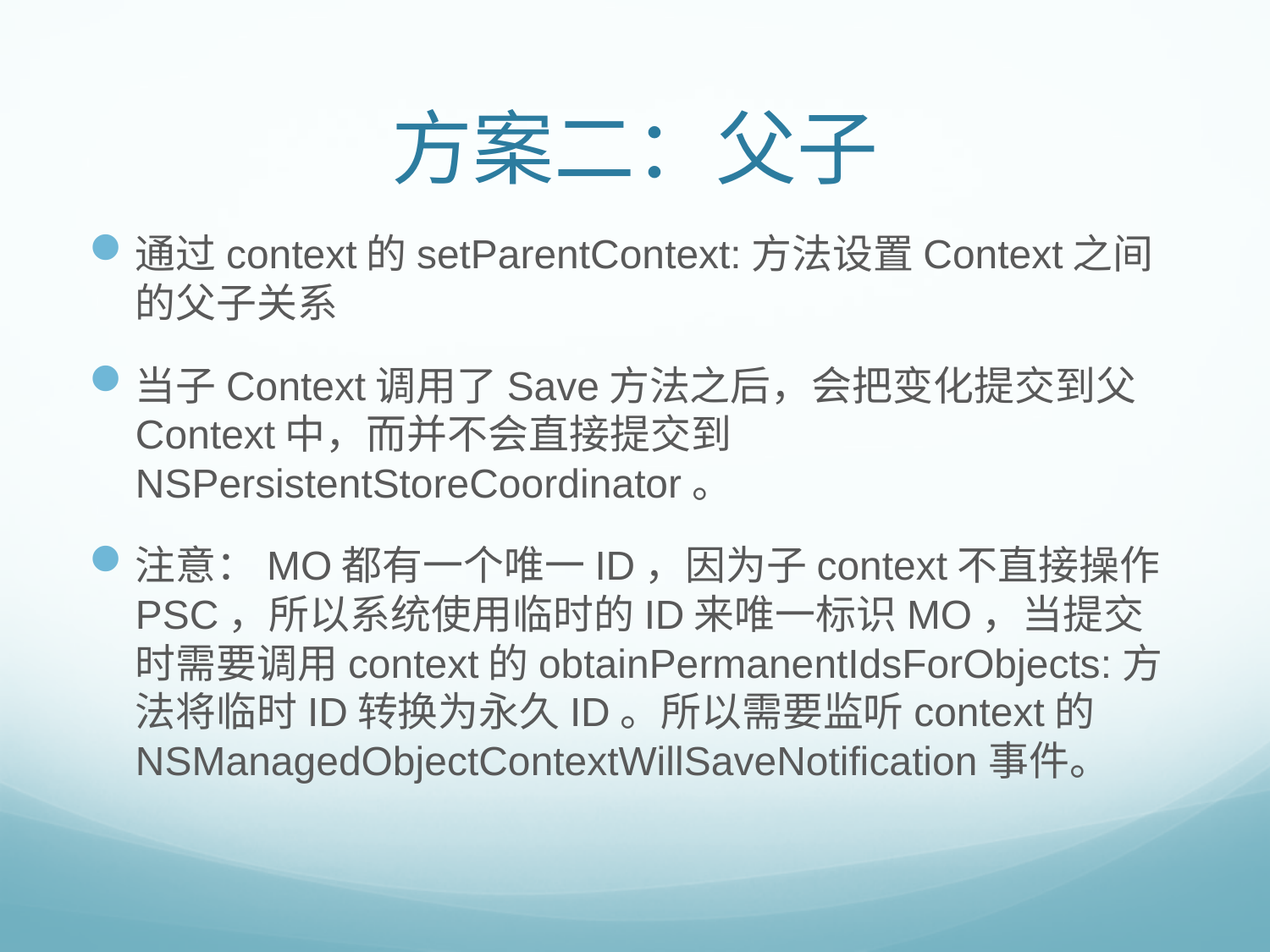

# 方案二：父子
通过context的setParentContext:方法设置Context之间的父子关系
当子Context调用了Save方法之后，会把变化提交到父Context中，而并不会直接提交到NSPersistentStoreCoordinator。
注意：MO都有一个唯一ID，因为子context不直接操作PSC，所以系统使用临时的ID来唯一标识MO，当提交时需要调用context的obtainPermanentIdsForObjects:方法将临时ID转换为永久ID。所以需要监听context的NSManagedObjectContextWillSaveNotification事件。